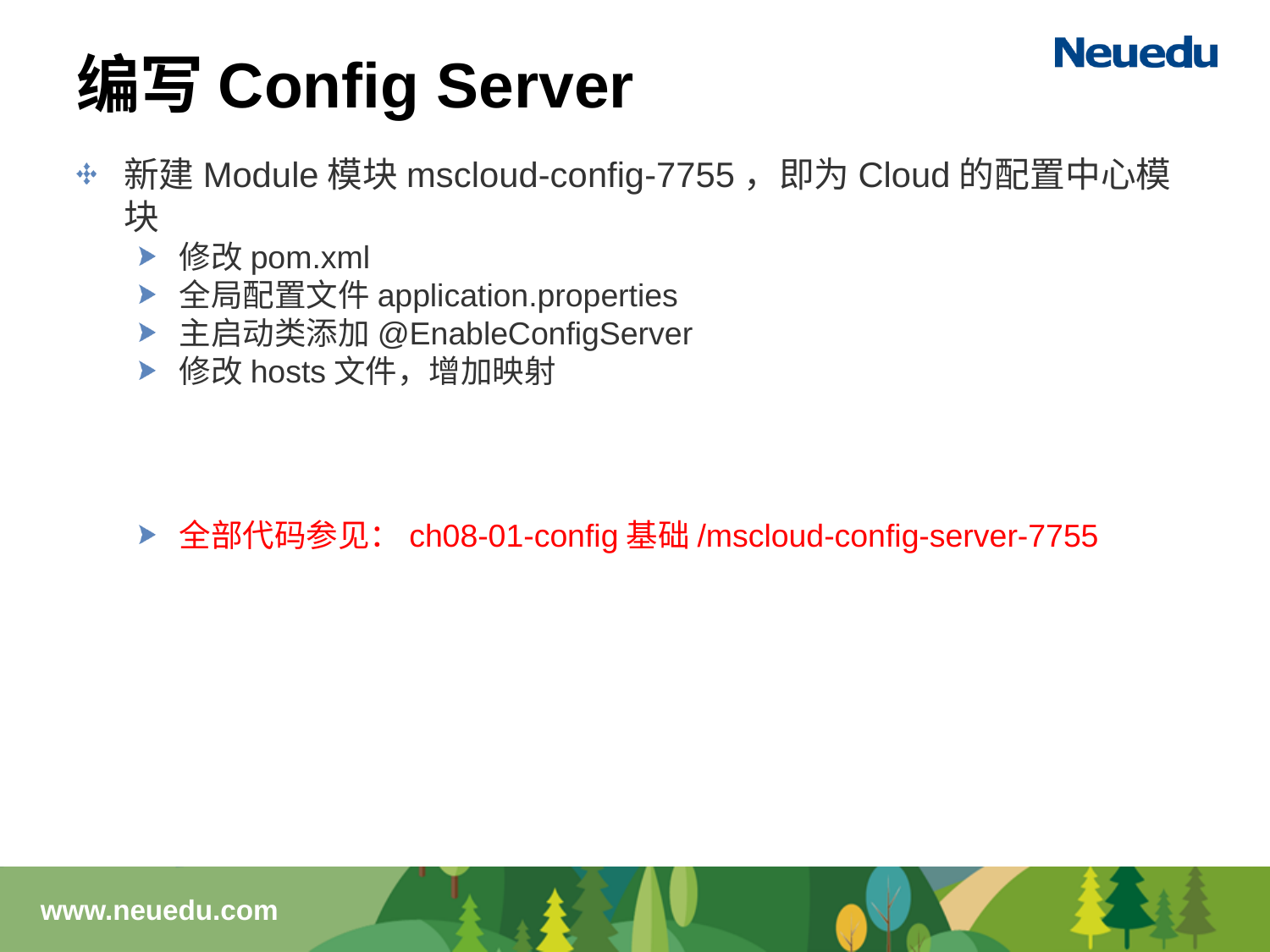

# 编写Config Server
新建Module模块mscloud-config-7755，即为Cloud的配置中心模块
修改pom.xml
全局配置文件application.properties
主启动类添加@EnableConfigServer
修改hosts文件，增加映射

全部代码参见：ch08-01-config基础/mscloud-config-server-7755